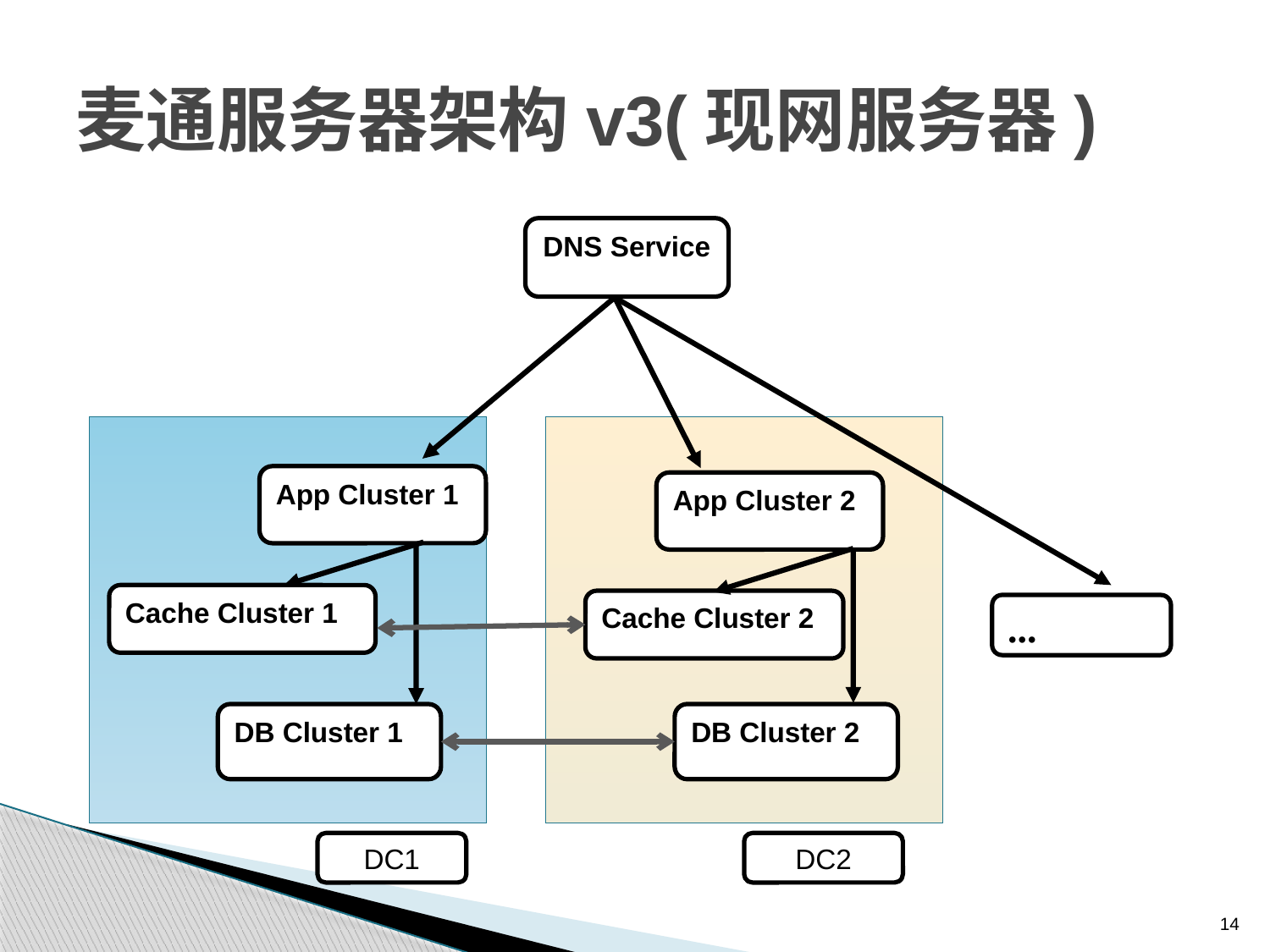

# 麦通服务器架构v3(现网服务器)
DNS Service

App Cluster 1
App Cluster 2

Cache Cluster 1
Cache Cluster 2
...
DB Cluster 1
DB Cluster 2
DC1
DC2
14